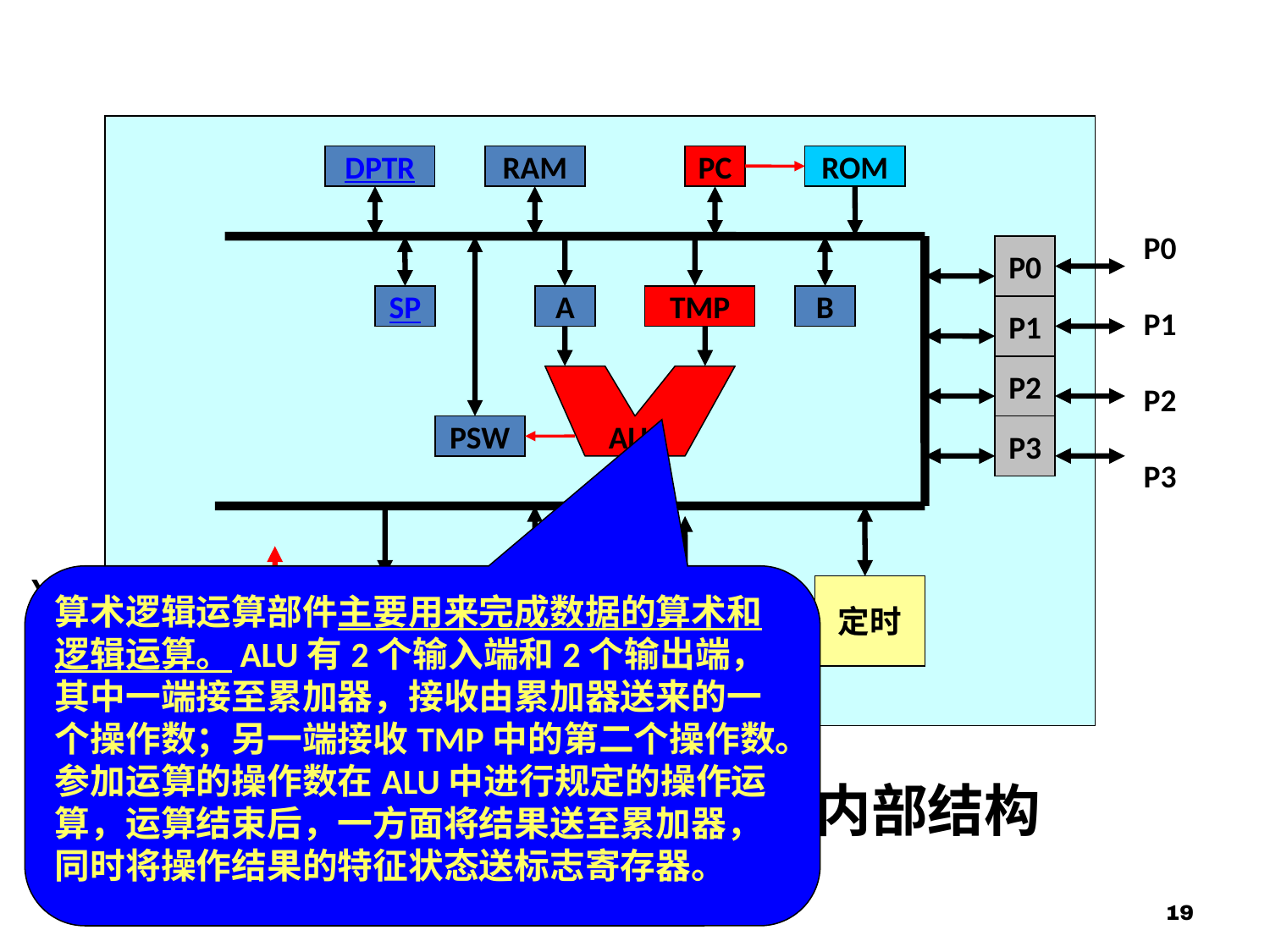

89C51单片机的内部结构

DPTR
RAM
PC
ROM

P0

P0

P1

P2

P3

SP
A
TMP
B
P1

P2

PSW
ALU
P3

X1

X2
算术逻辑运算部件主要用来完成数据的算术和逻辑运算。ALU有2个输入端和2个输出端，其中一端接至累加器，接收由累加器送来的一个操作数；另一端接收TMP中的第二个操作数。参加运算的操作数在ALU中进行规定的操作运算，运算结束后，一方面将结果送至累加器，同时将操作结果的特征状态送标志寄存器。
振
荡
P
L
A
ID
IR
串口
中断
定时

   PSEN  RST ALE  EA
19